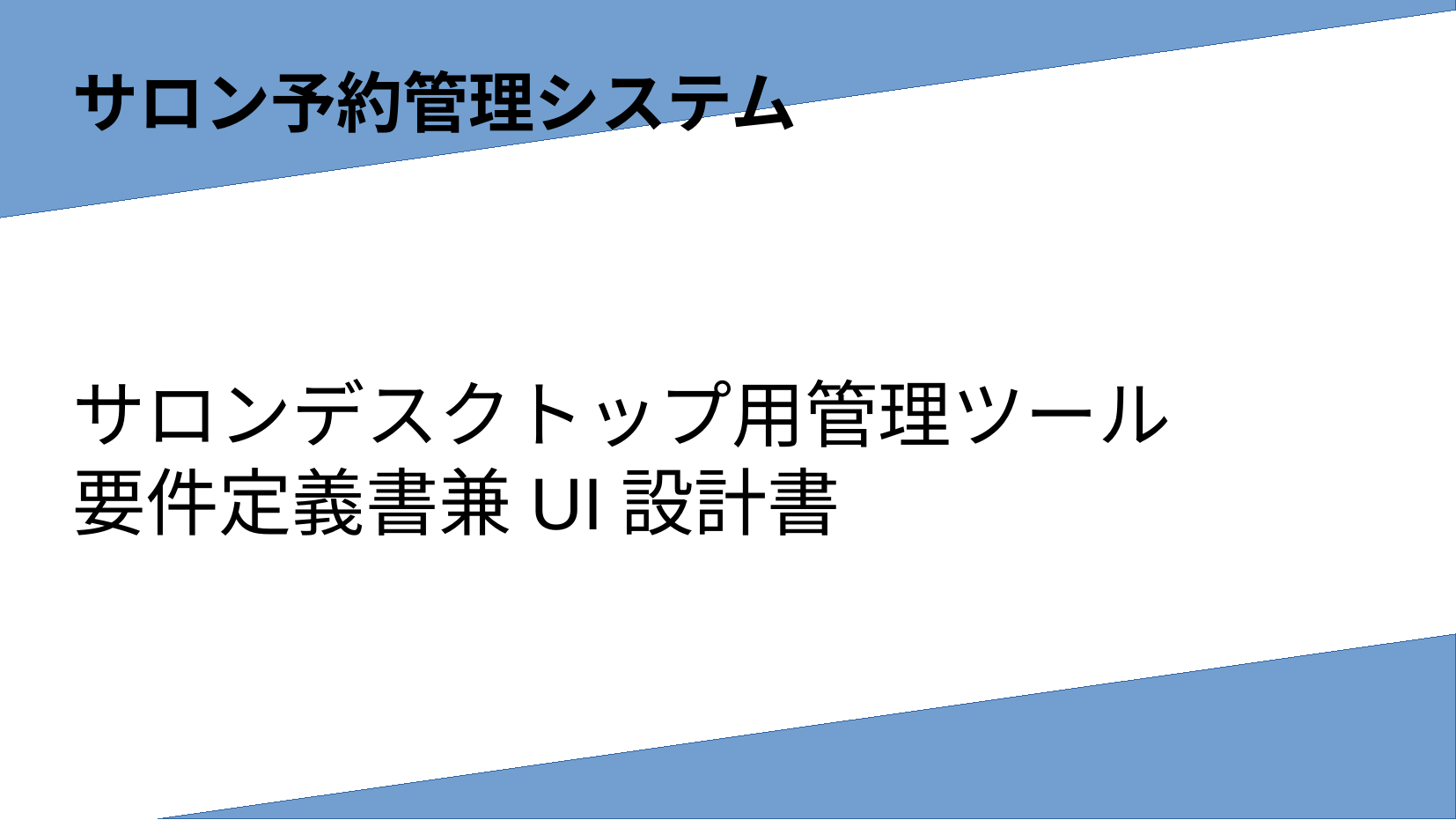

# サロン予約管理システム
サロンデスクトップ用管理ツール
要件定義書兼UI設計書